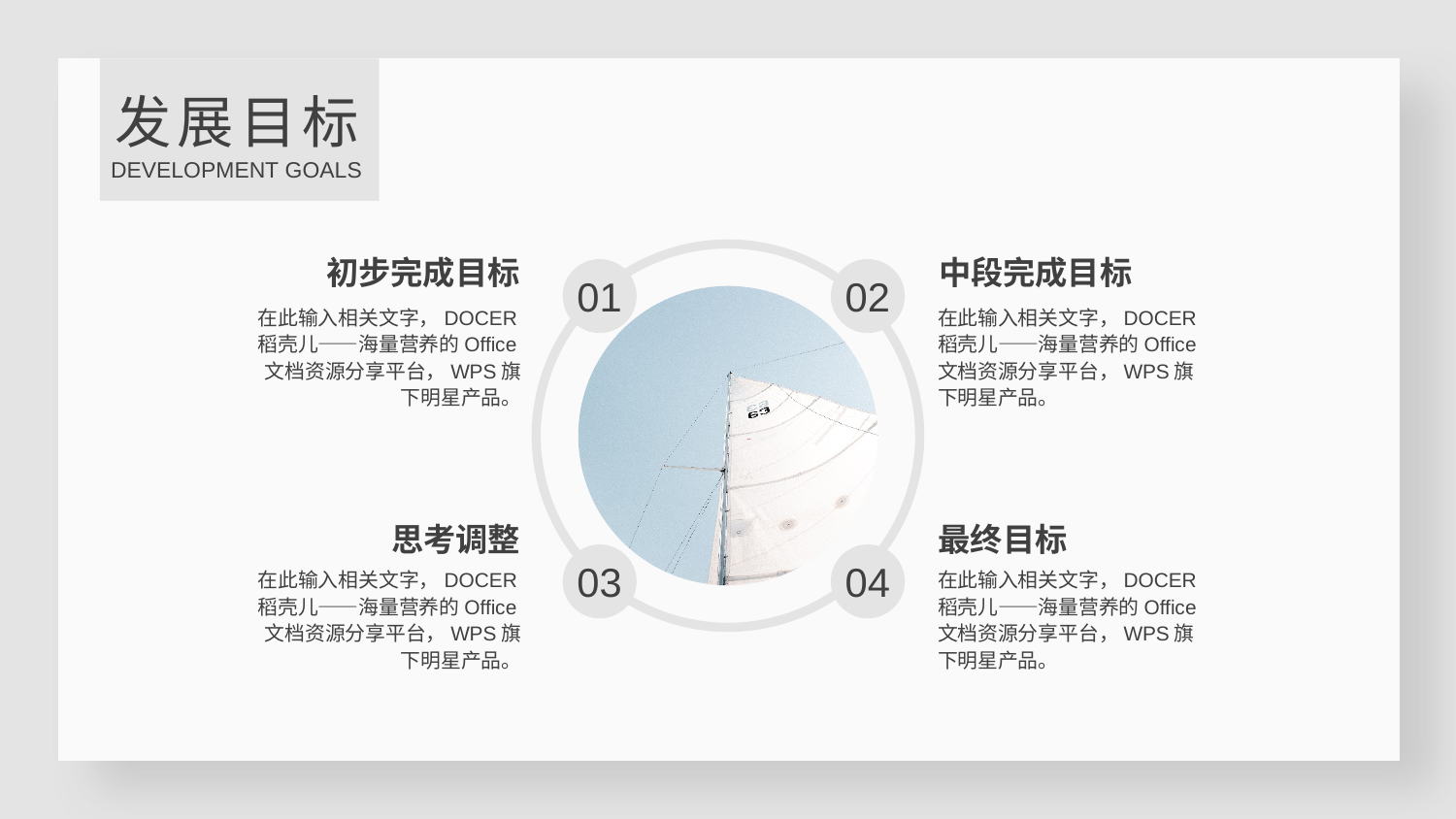

发展目标
DEVELOPMENT GOALS

初步完成目标
中段完成目标

01

02
在此输入相关文字，DOCER稻壳儿——海量营养的Office文档资源分享平台，WPS旗下明星产品。
在此输入相关文字，DOCER稻壳儿——海量营养的Office文档资源分享平台，WPS旗下明星产品。
思考调整
最终目标

03

04
在此输入相关文字，DOCER稻壳儿——海量营养的Office文档资源分享平台，WPS旗下明星产品。
在此输入相关文字，DOCER稻壳儿——海量营养的Office文档资源分享平台，WPS旗下明星产品。